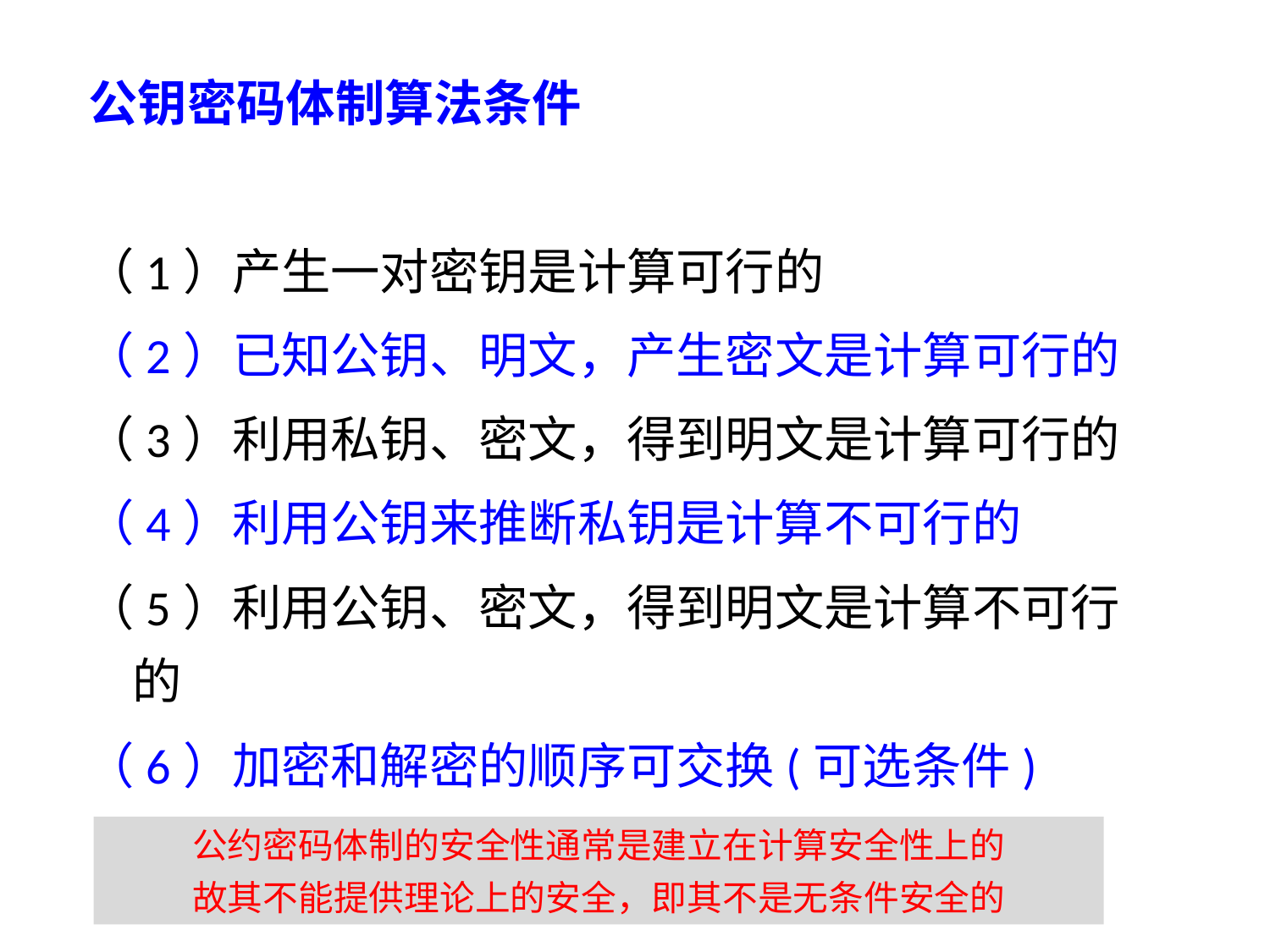

公钥密码体制算法条件
（1）产生一对密钥是计算可行的
（2）已知公钥、明文，产生密文是计算可行的
（3）利用私钥、密文，得到明文是计算可行的
（4）利用公钥来推断私钥是计算不可行的
（5）利用公钥、密文，得到明文是计算不可行的
（6）加密和解密的顺序可交换(可选条件)
公约密码体制的安全性通常是建立在计算安全性上的
故其不能提供理论上的安全，即其不是无条件安全的